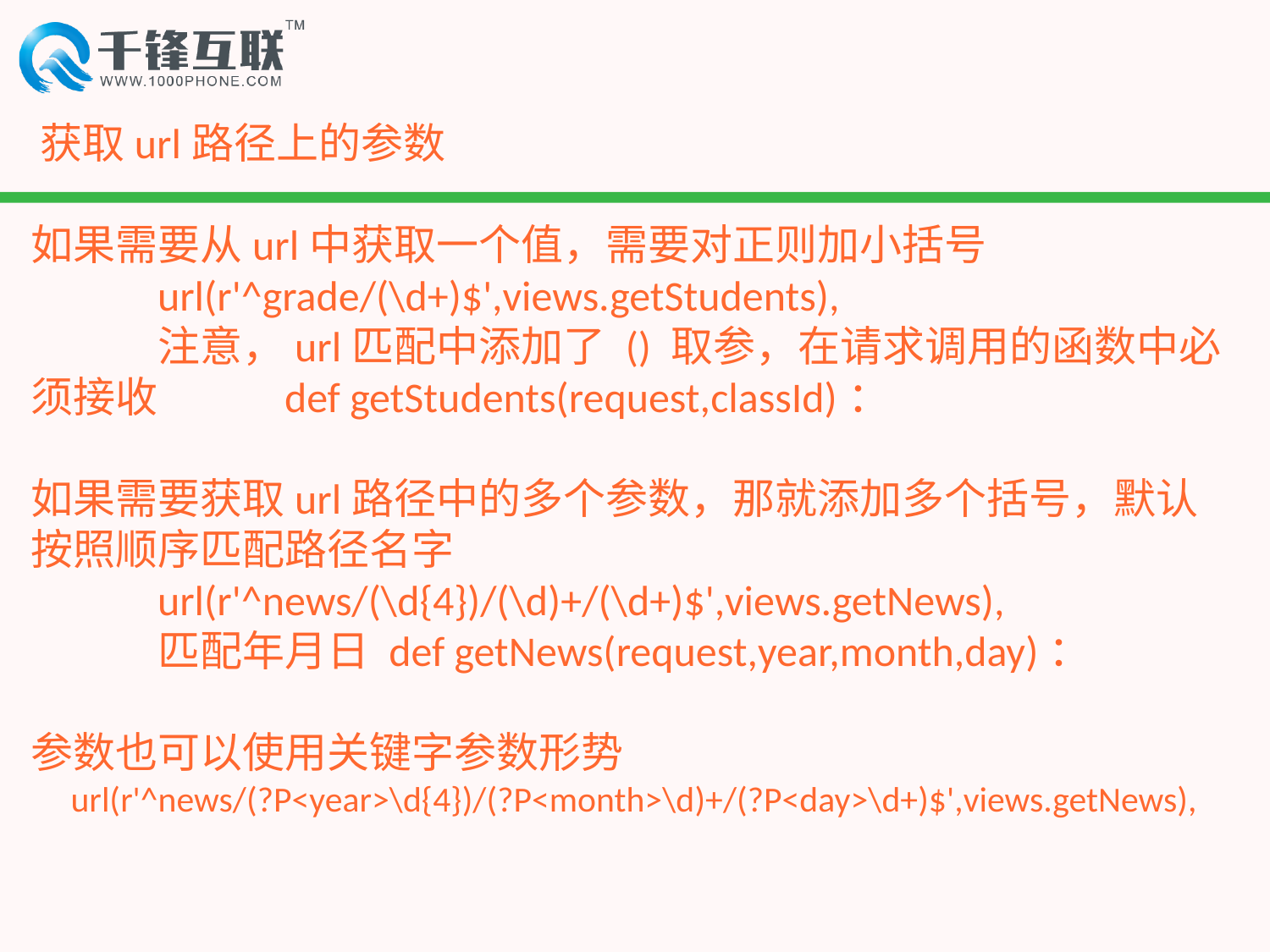

# 获取url路径上的参数
如果需要从url中获取一个值，需要对正则加小括号
	url(r'^grade/(\d+)$',views.getStudents),
	注意，url匹配中添加了 () 取参，在请求调用的函数中必须接收	def getStudents(request,classId)：

如果需要获取url路径中的多个参数，那就添加多个括号，默认按照顺序匹配路径名字
	url(r'^news/(\d{4})/(\d)+/(\d+)$',views.getNews),
	匹配年月日 def getNews(request,year,month,day)：

参数也可以使用关键字参数形势
     url(r'^news/(?P<year>\d{4})/(?P<month>\d)+/(?P<day>\d+)$',views.getNews),